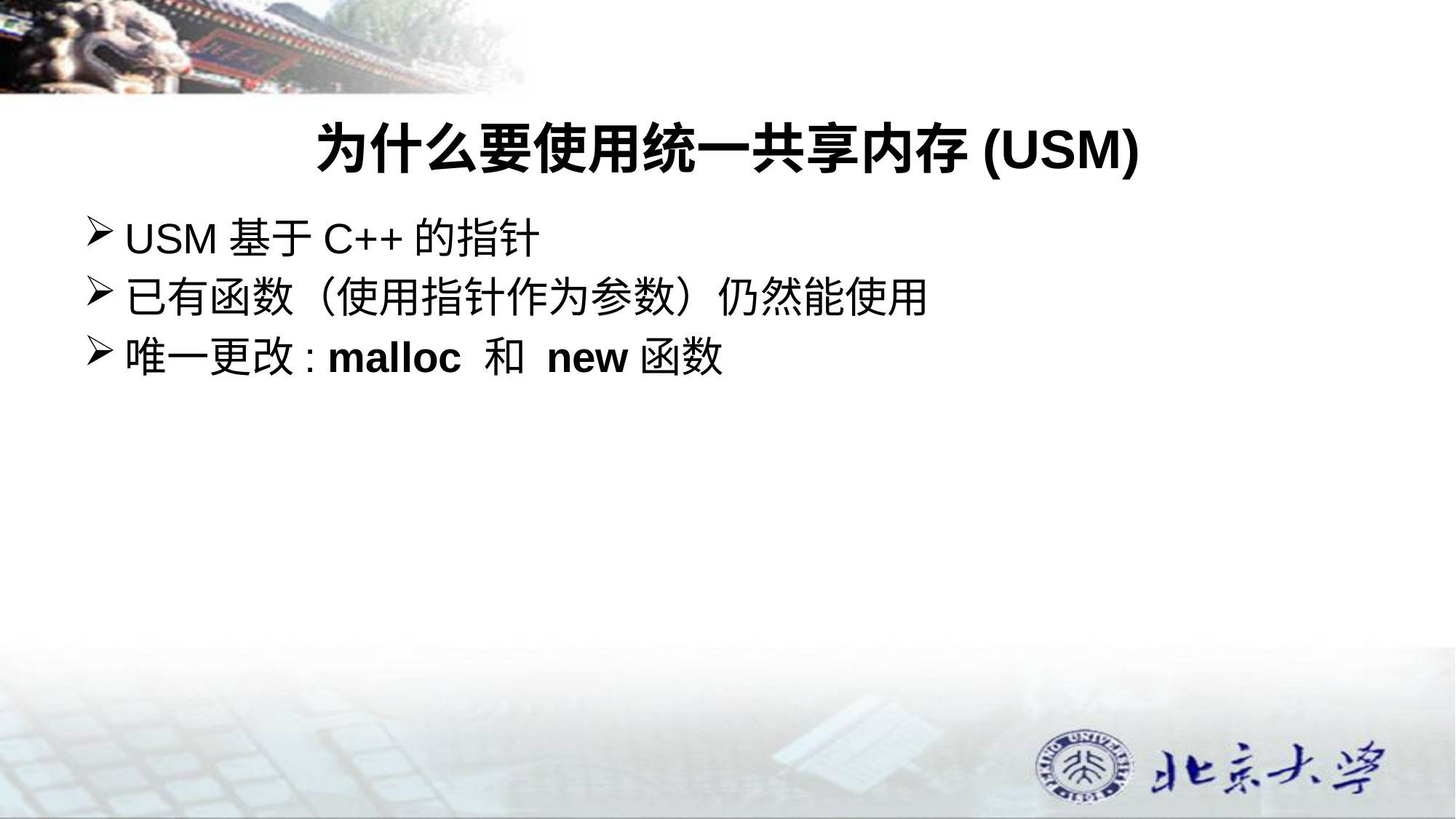

# 为什么要使用统一共享内存(USM)
USM基于C++的指针
已有函数（使用指针作为参数）仍然能使用
唯一更改: malloc 和 new函数